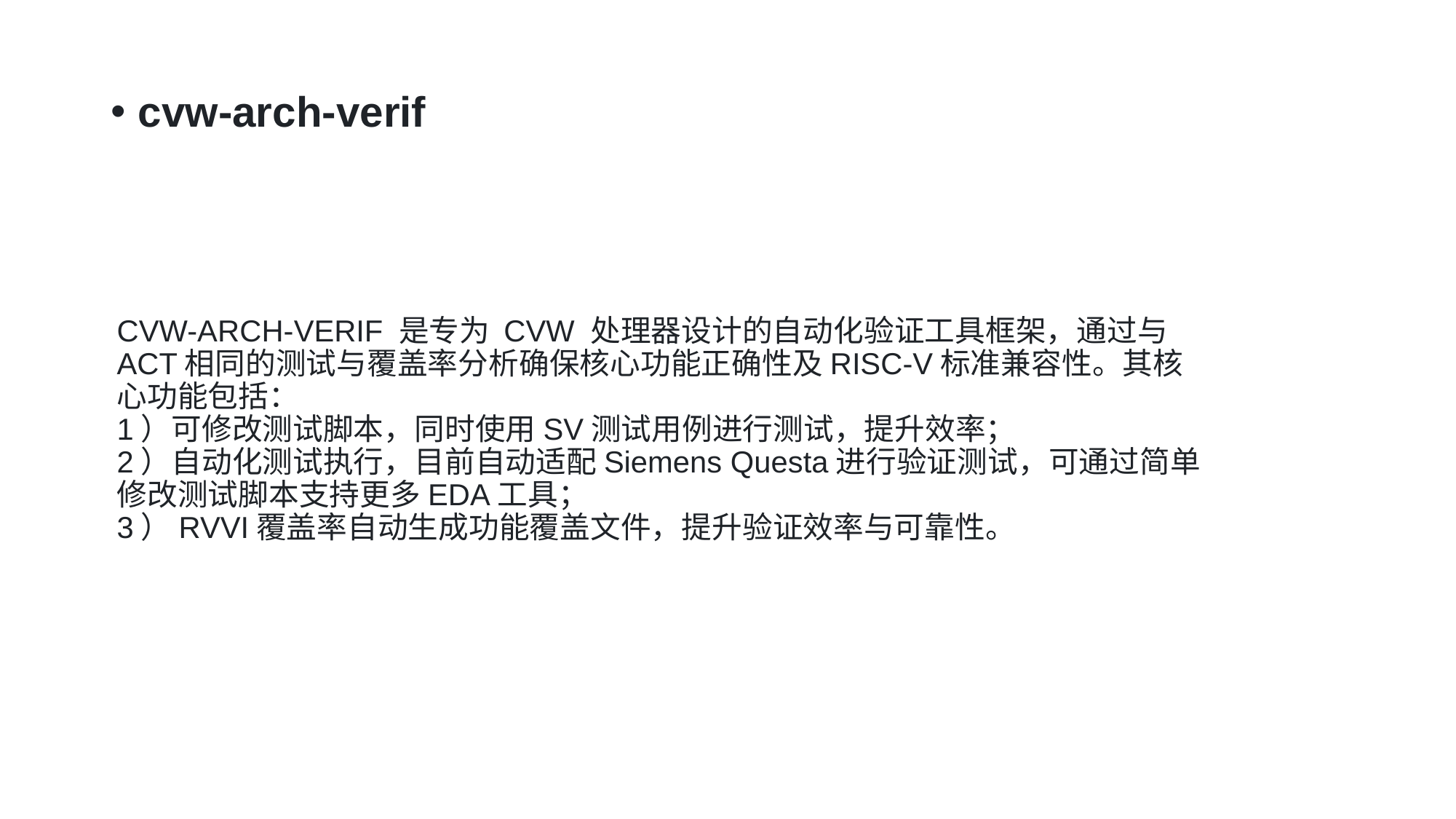

cvw-arch-verif
# CVW-ARCH-VERIF 是专为 CVW 处理器设计的自动化验证工具框架，通过与ACT相同的测试与覆盖率分析确保核心功能正确性及RISC-V标准兼容性。其核心功能包括： 1）可修改测试脚本，同时使用SV测试用例进行测试，提升效率； 2）自动化测试执行，目前自动适配Siemens Questa进行验证测试，可通过简单修改测试脚本支持更多EDA工具； 3）RVVI覆盖率自动生成功能覆盖文件，提升验证效率与可靠性。